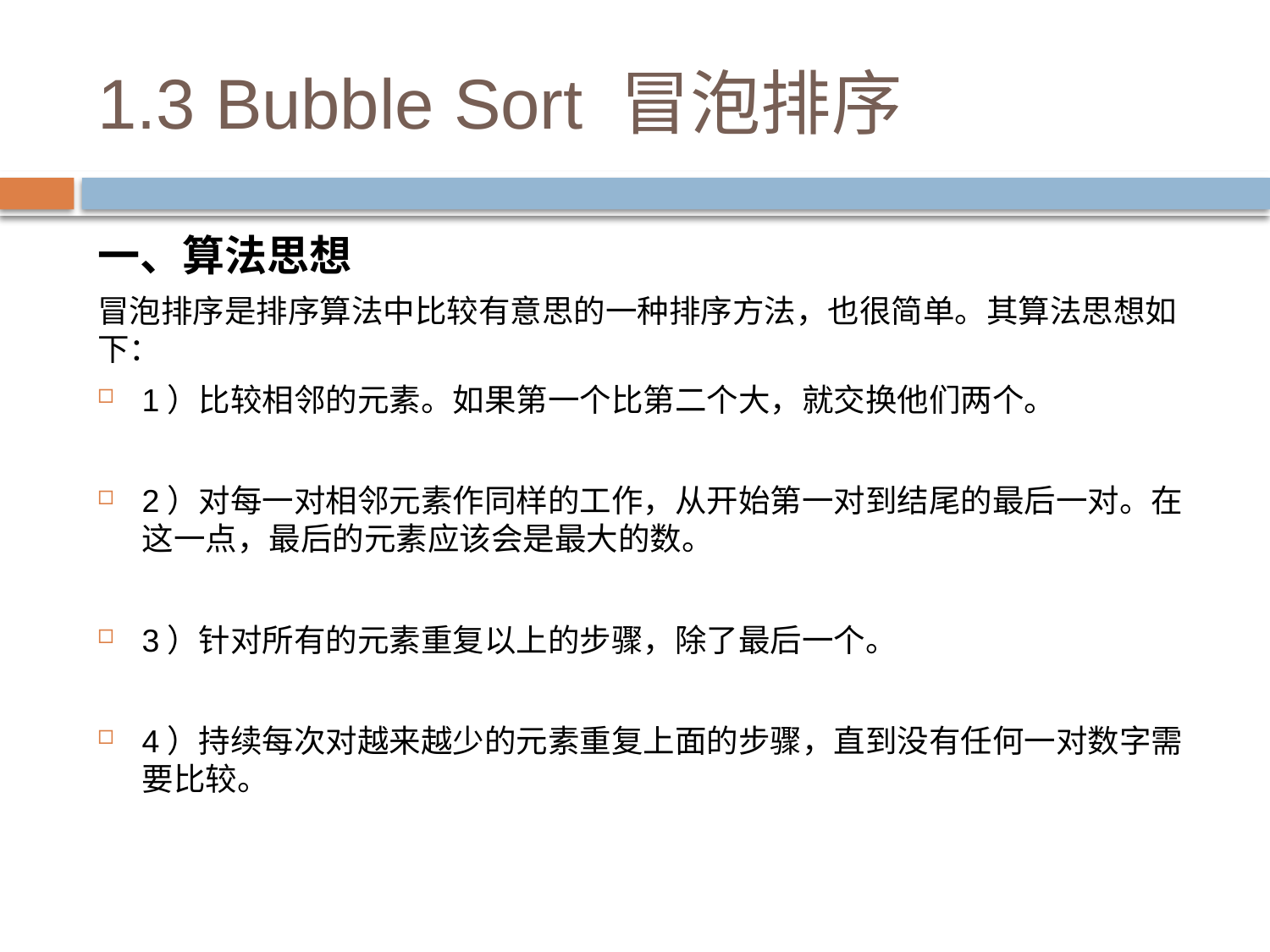

# 1.3 Bubble Sort 冒泡排序
一、算法思想
冒泡排序是排序算法中比较有意思的一种排序方法，也很简单。其算法思想如下：
1）比较相邻的元素。如果第一个比第二个大，就交换他们两个。

2）对每一对相邻元素作同样的工作，从开始第一对到结尾的最后一对。在这一点，最后的元素应该会是最大的数。

3）针对所有的元素重复以上的步骤，除了最后一个。

4）持续每次对越来越少的元素重复上面的步骤，直到没有任何一对数字需要比较。